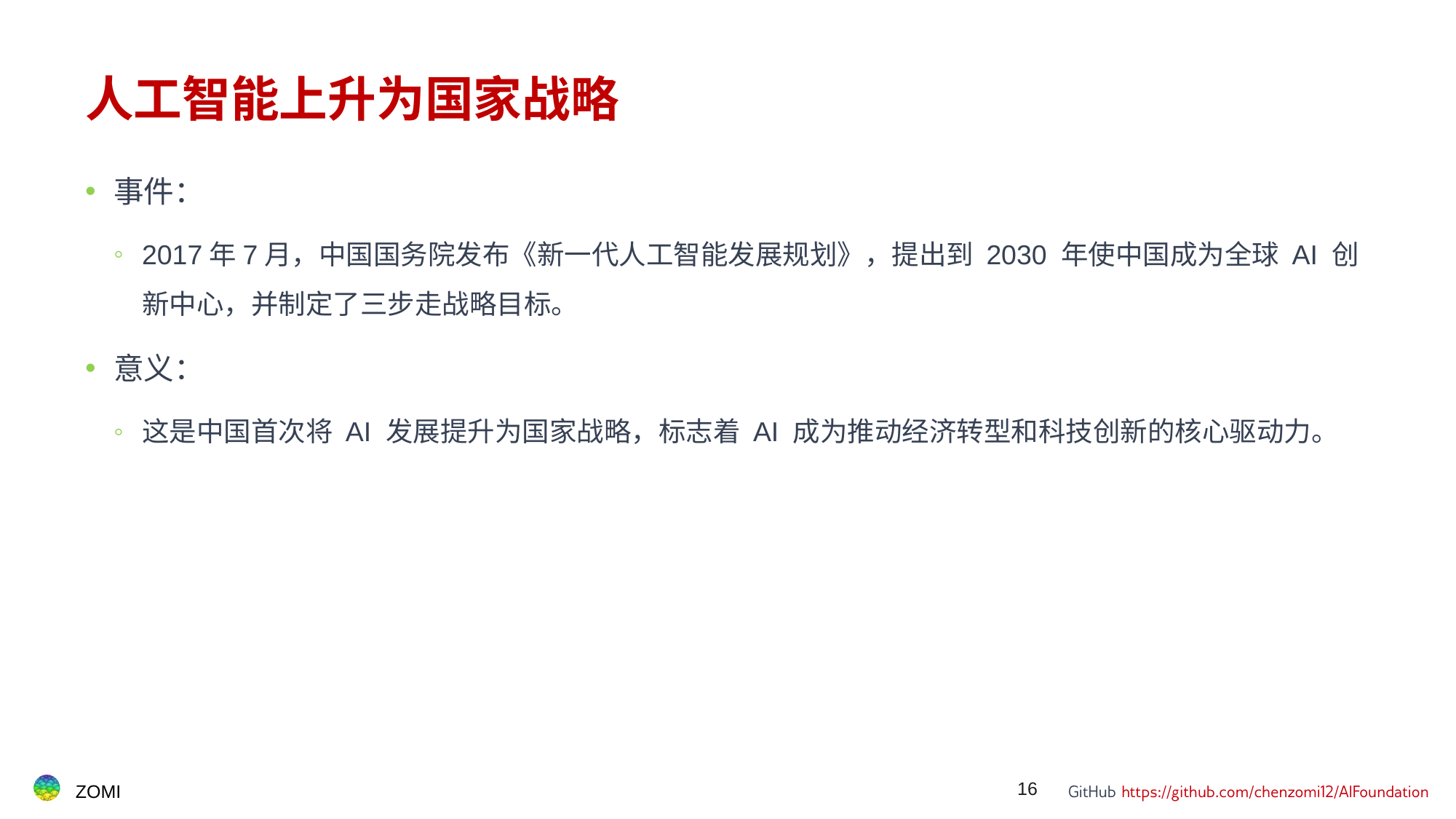

# 人工智能上升为国家战略
事件：
2017年7月，中国国务院发布《新一代人工智能发展规划》，提出到 2030 年使中国成为全球 AI 创新中心，并制定了三步走战略目标。
意义：
这是中国首次将 AI 发展提升为国家战略，标志着 AI 成为推动经济转型和科技创新的核心驱动力。